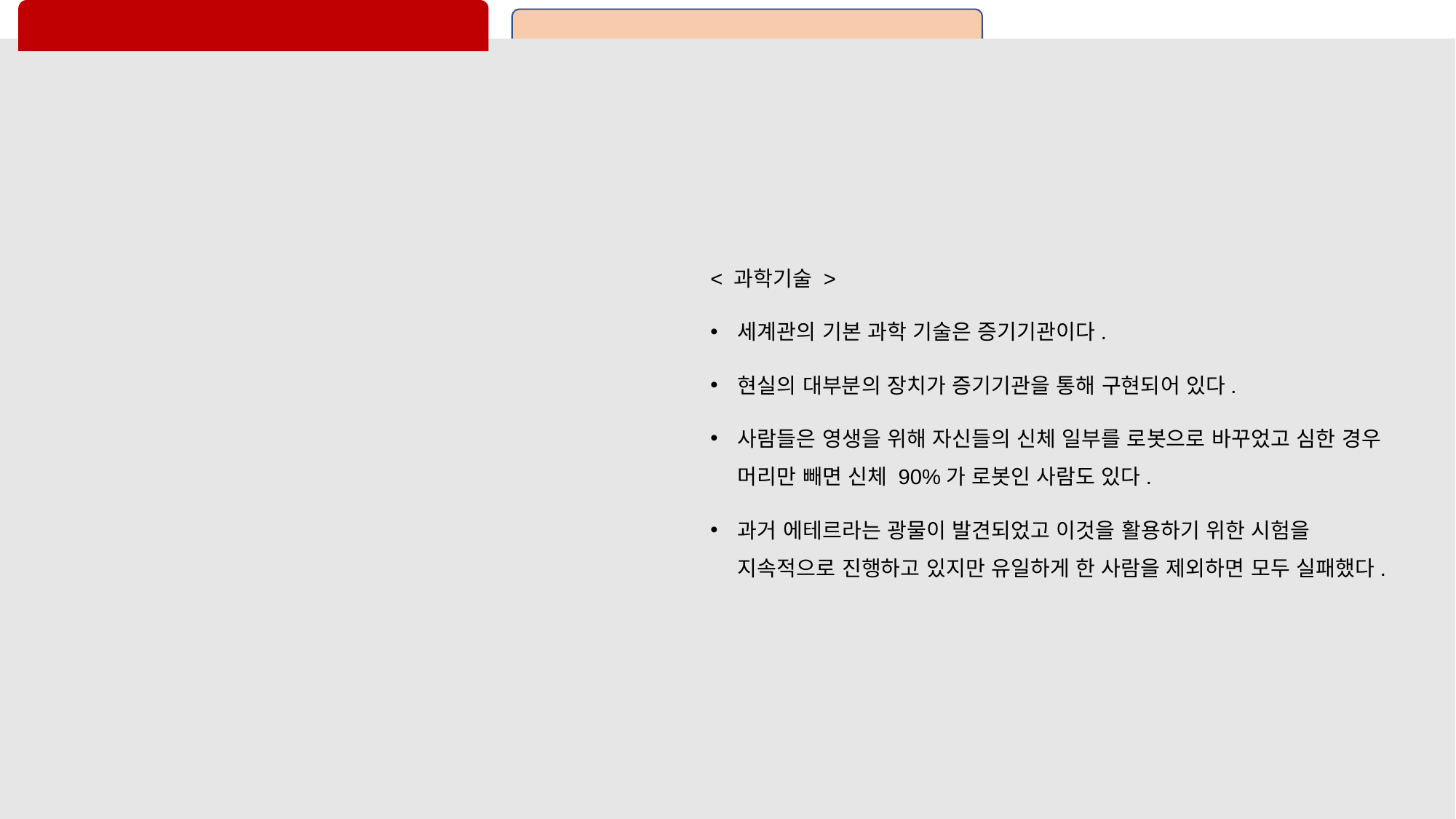

#

< 과학기술 >
세계관의 기본 과학 기술은 증기기관이다.
현실의 대부분의 장치가 증기기관을 통해 구현되어 있다.
사람들은 영생을 위해 자신들의 신체 일부를 로봇으로 바꾸었고 심한 경우 머리만 빼면 신체 90%가 로봇인 사람도 있다.
과거 에테르라는 광물이 발견되었고 이것을 활용하기 위한 시험을 지속적으로 진행하고 있지만 유일하게 한 사람을 제외하면 모두 실패했다.